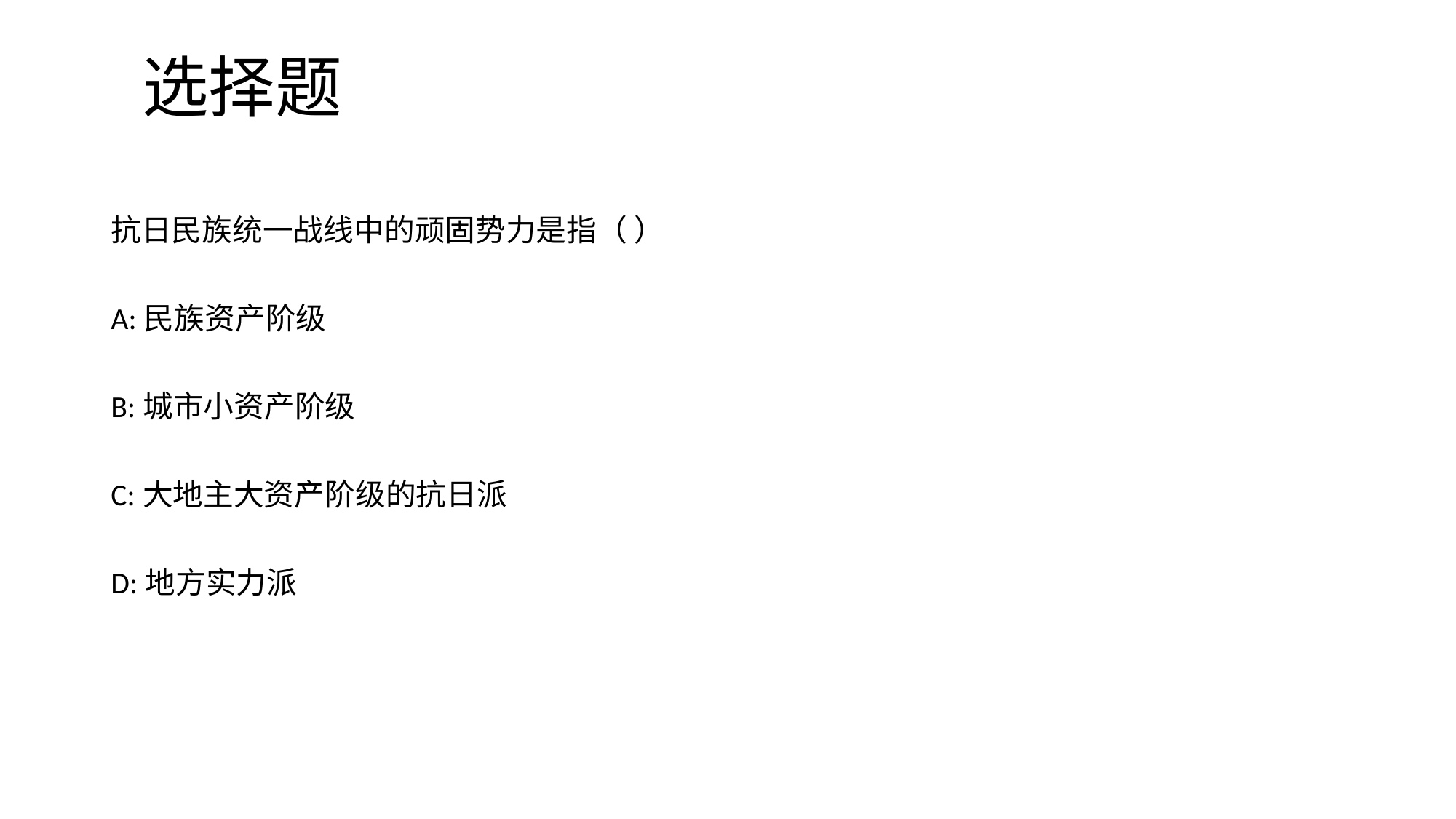

# 选择题
抗日民族统一战线中的顽固势力是指（ ）
A:民族资产阶级
B:城市小资产阶级
C:大地主大资产阶级的抗日派
D:地方实力派